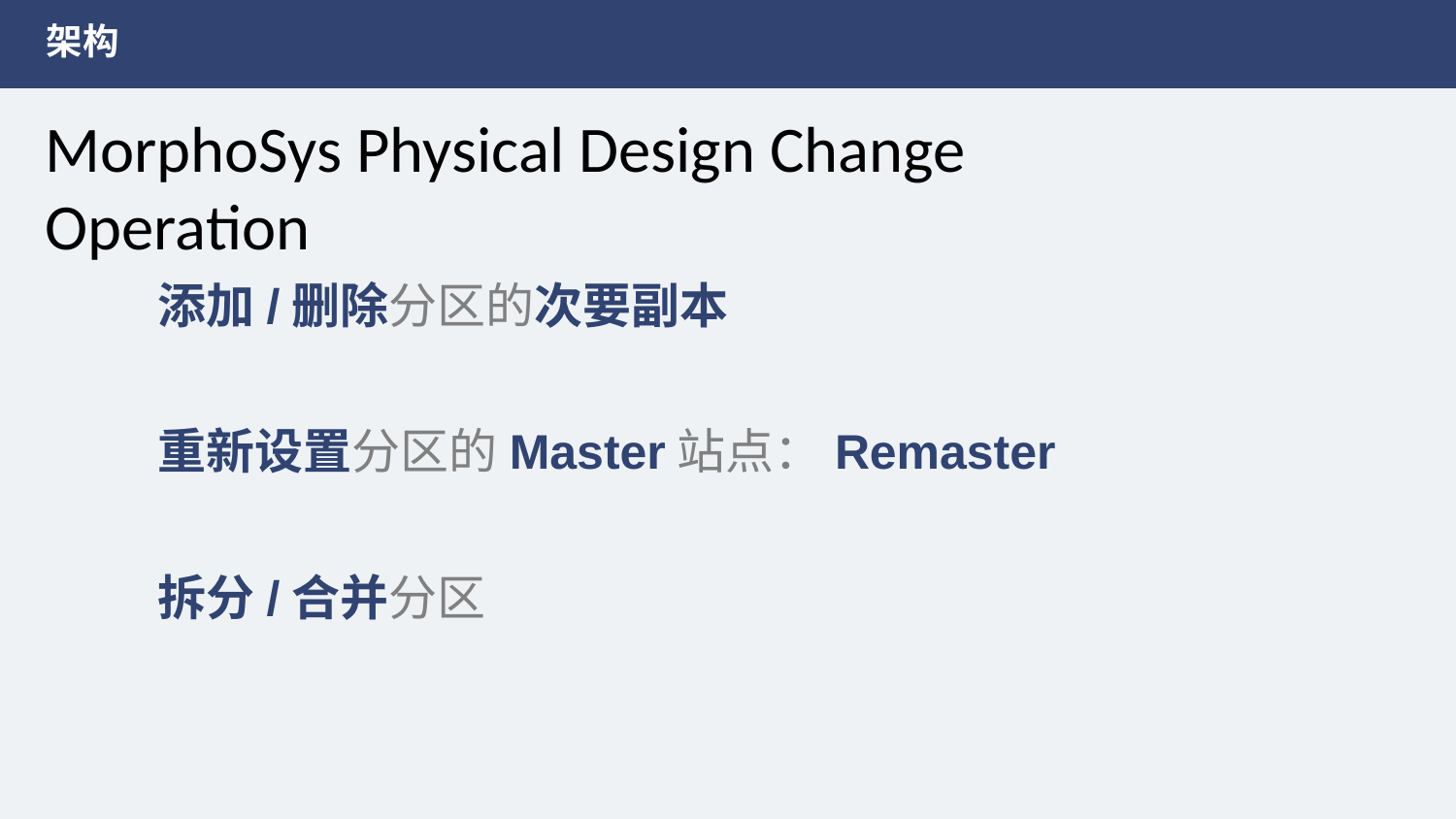

架构
MorphoSys Physical Design Change Operation
添加/删除分区的次要副本
重新设置分区的Master站点：Remaster
拆分/合并分区